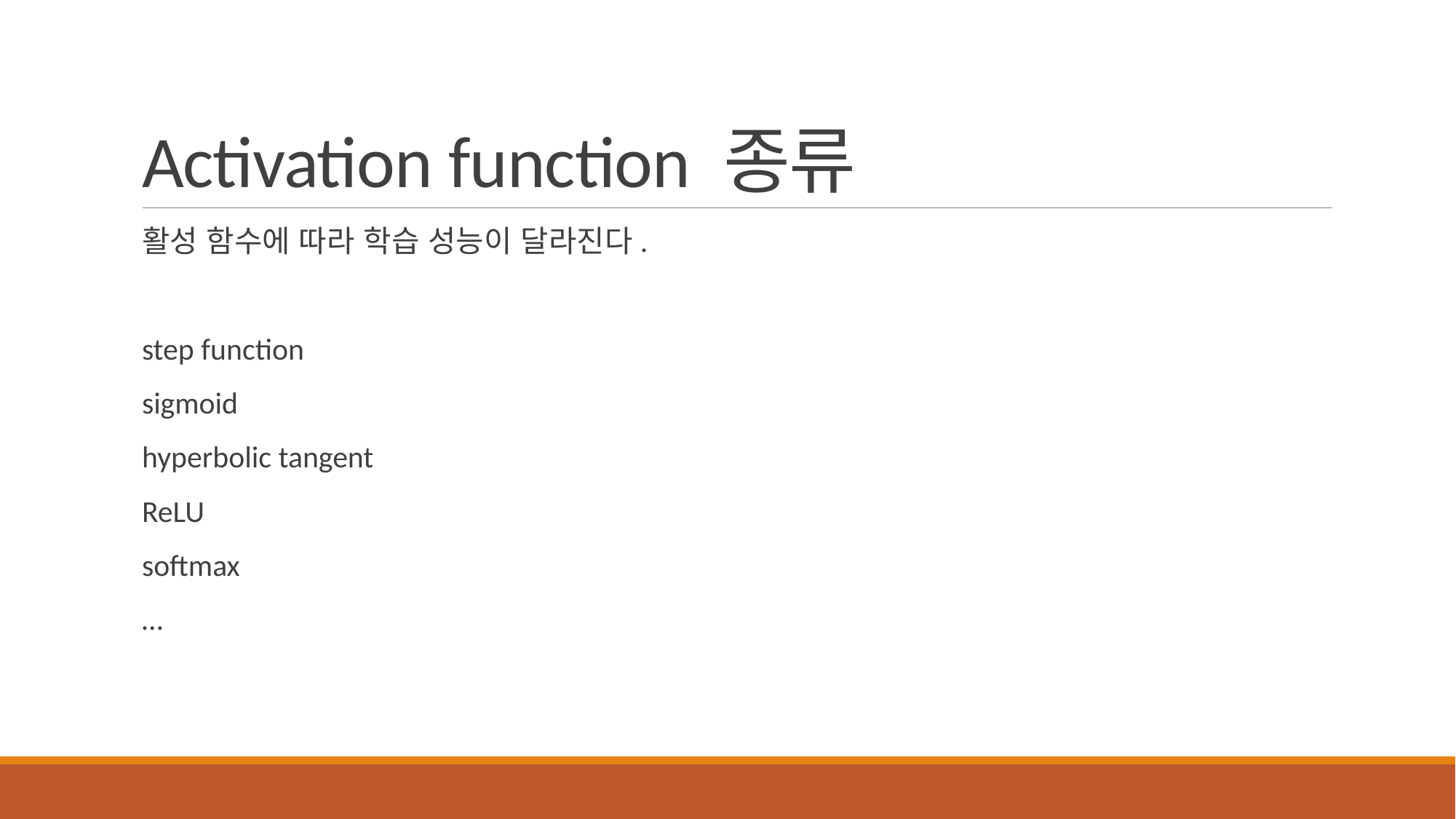

# Activation function 종류
활성 함수에 따라 학습 성능이 달라진다.

step function
sigmoid
hyperbolic tangent
ReLU
softmax
…